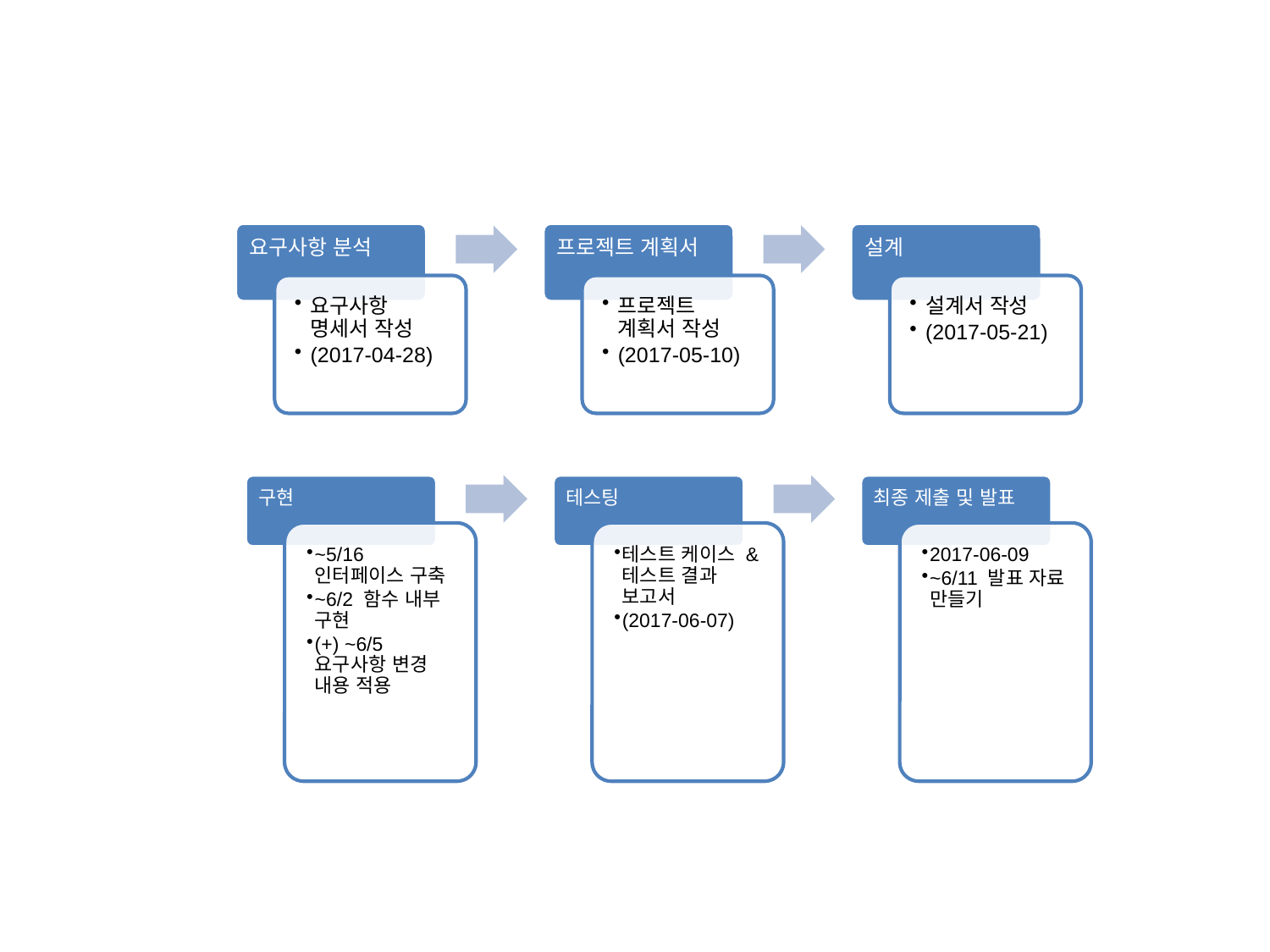

요구사항 분석
요구사항 명세서 작성
(2017-04-28)

프로젝트 계획서
프로젝트 계획서 작성
(2017-05-10)

설계
설계서 작성
(2017-05-21)
구현
~5/16 인터페이스 구축
~6/2 함수 내부 구현
(+) ~6/5 요구사항 변경 내용 적용

테스팅
테스트 케이스 & 테스트 결과 보고서
(2017-06-07)

최종 제출 및 발표
2017-06-09
~6/11 발표 자료 만들기